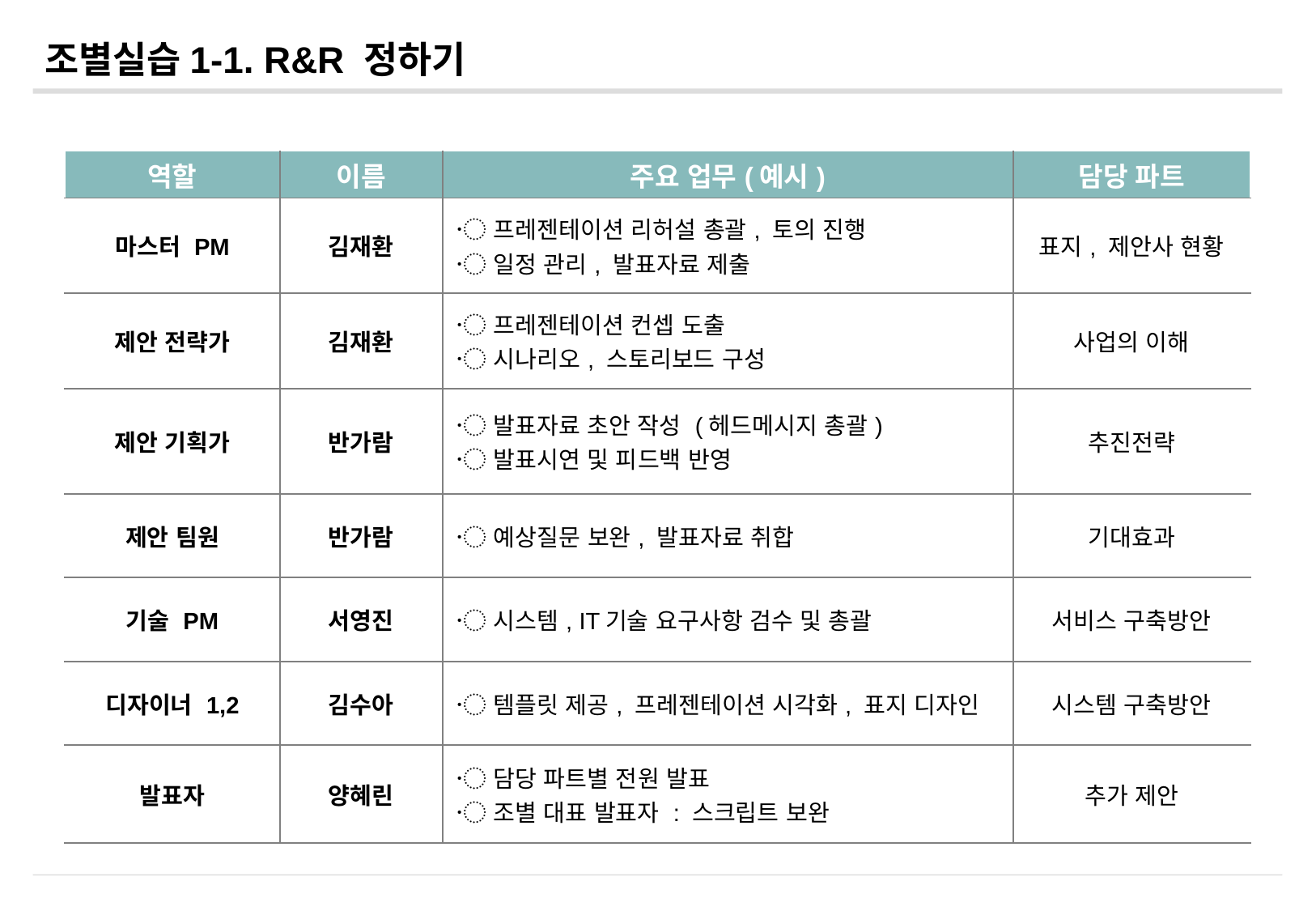

# 조별실습1-1. R&R 정하기
| 역할 | 이름 | 주요 업무(예시) | 담당 파트 |
| --- | --- | --- | --- |
| 마스터 PM | 김재환 | 〮 프레젠테이션 리허설 총괄, 토의 진행 〮 일정 관리, 발표자료 제출 | 표지, 제안사 현황 |
| 제안 전략가 | 김재환 | 〮 프레젠테이션 컨셉 도출 〮 시나리오, 스토리보드 구성 | 사업의 이해 |
| 제안 기획가 | 반가람 | 〮 발표자료 초안 작성 (헤드메시지 총괄) 〮 발표시연 및 피드백 반영 | 추진전략 |
| 제안 팀원 | 반가람 | 〮 예상질문 보완, 발표자료 취합 | 기대효과 |
| 기술 PM | 서영진 | 〮 시스템, IT기술 요구사항 검수 및 총괄 | 서비스 구축방안 |
| 디자이너 1,2 | 김수아 | 〮 템플릿 제공, 프레젠테이션 시각화, 표지 디자인 | 시스템 구축방안 |
| 발표자 | 양혜린 | 〮 담당 파트별 전원 발표 〮 조별 대표 발표자 : 스크립트 보완 | 추가 제안 |